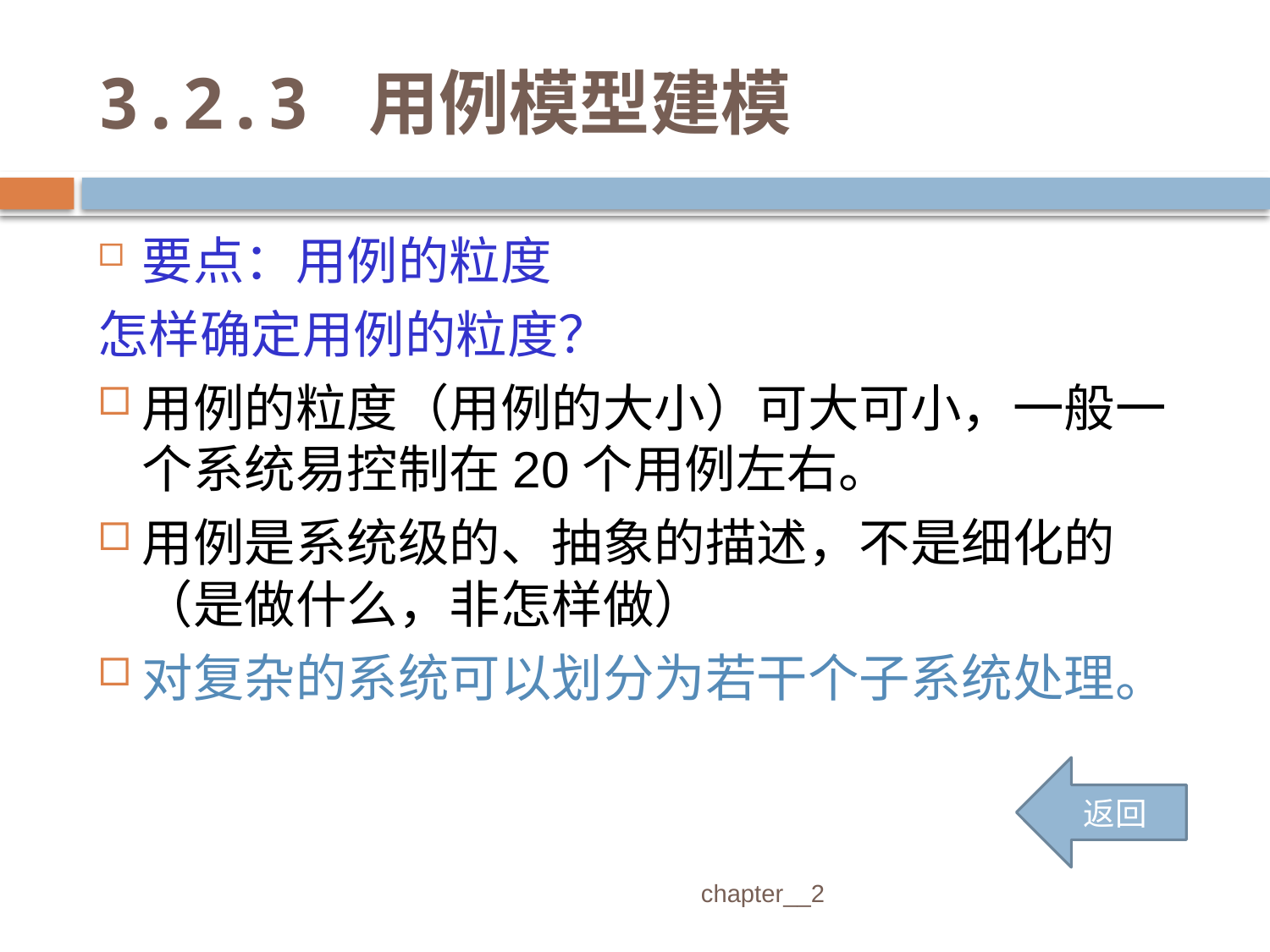

# 3.2.3 用例模型建模
57
要点：用例的粒度
怎样确定用例的粒度？
用例的粒度（用例的大小）可大可小，一般一个系统易控制在20个用例左右。
用例是系统级的、抽象的描述，不是细化的（是做什么，非怎样做）
对复杂的系统可以划分为若干个子系统处理。

返回
 chapter__2